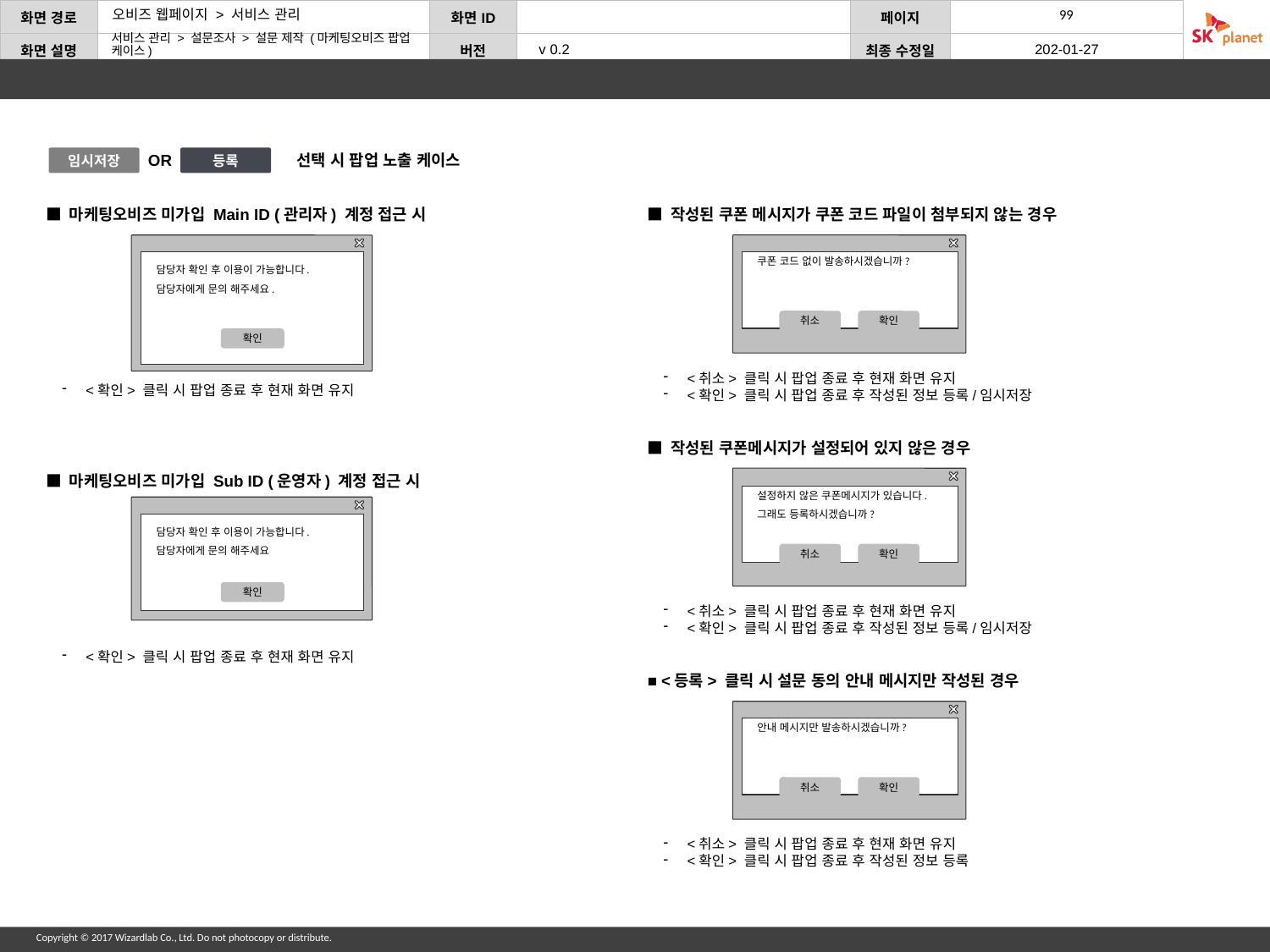

서비스 관리 > 설문조사 > 설문 제작 (마케팅오비즈 팝업 케이스)
OR
선택 시 팝업 노출 케이스
임시저장
등록
■ 마케팅오비즈 미가입 Main ID (관리자) 계정 접근 시

담당자 확인 후 이용이 가능합니다. 담당자에게 문의 해주세요.

확인
<확인> 클릭 시 팝업 종료 후 현재 화면 유지
■ 작성된 쿠폰 메시지가 쿠폰 코드 파일이 첨부되지 않는 경우

쿠폰 코드 없이 발송하시겠습니까?

취소
확인
<취소> 클릭 시 팝업 종료 후 현재 화면 유지
<확인> 클릭 시 팝업 종료 후 작성된 정보 등록/임시저장
■ 작성된 쿠폰메시지가 설정되어 있지 않은 경우

설정하지 않은 쿠폰메시지가 있습니다.
그래도 등록하시겠습니까?
취소
확인
<취소> 클릭 시 팝업 종료 후 현재 화면 유지
<확인> 클릭 시 팝업 종료 후 작성된 정보 등록/임시저장
■ 마케팅오비즈 미가입 Sub ID (운영자) 계정 접근 시

담당자 확인 후 이용이 가능합니다. 담당자에게 문의 해주세요

확인
<확인> 클릭 시 팝업 종료 후 현재 화면 유지
■ <등록> 클릭 시 설문 동의 안내 메시지만 작성된 경우

안내 메시지만 발송하시겠습니까?

취소
확인
<취소> 클릭 시 팝업 종료 후 현재 화면 유지
<확인> 클릭 시 팝업 종료 후 작성된 정보 등록